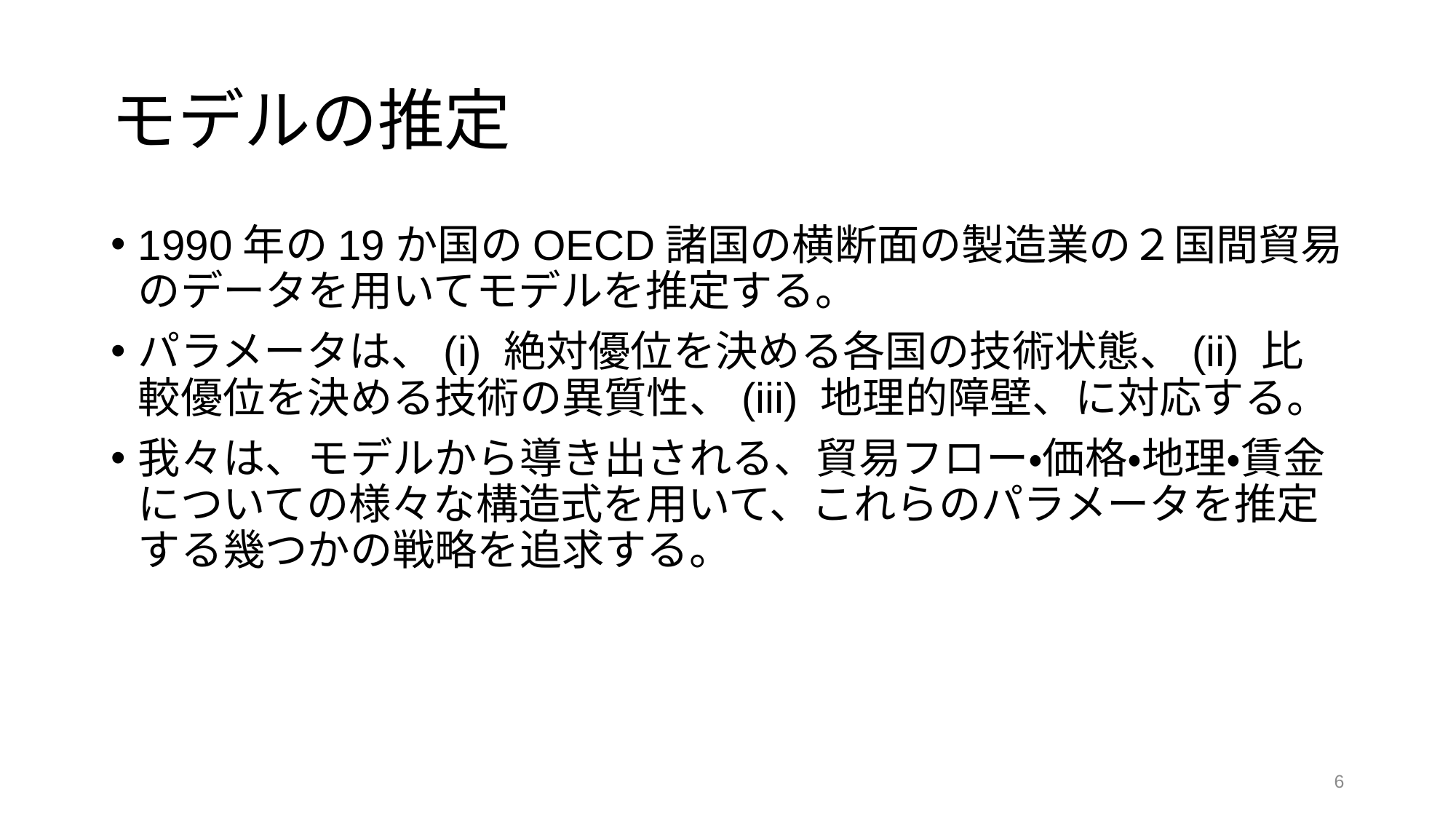

# モデルの推定
1990年の19か国のOECD諸国の横断面の製造業の２国間貿易のデータを用いてモデルを推定する。
パラメータは、(i) 絶対優位を決める各国の技術状態、(ii) 比較優位を決める技術の異質性、(iii) 地理的障壁、に対応する。
我々は、モデルから導き出される、貿易フロー・価格・地理・賃金についての様々な構造式を用いて、これらのパラメータを推定する幾つかの戦略を追求する。
6